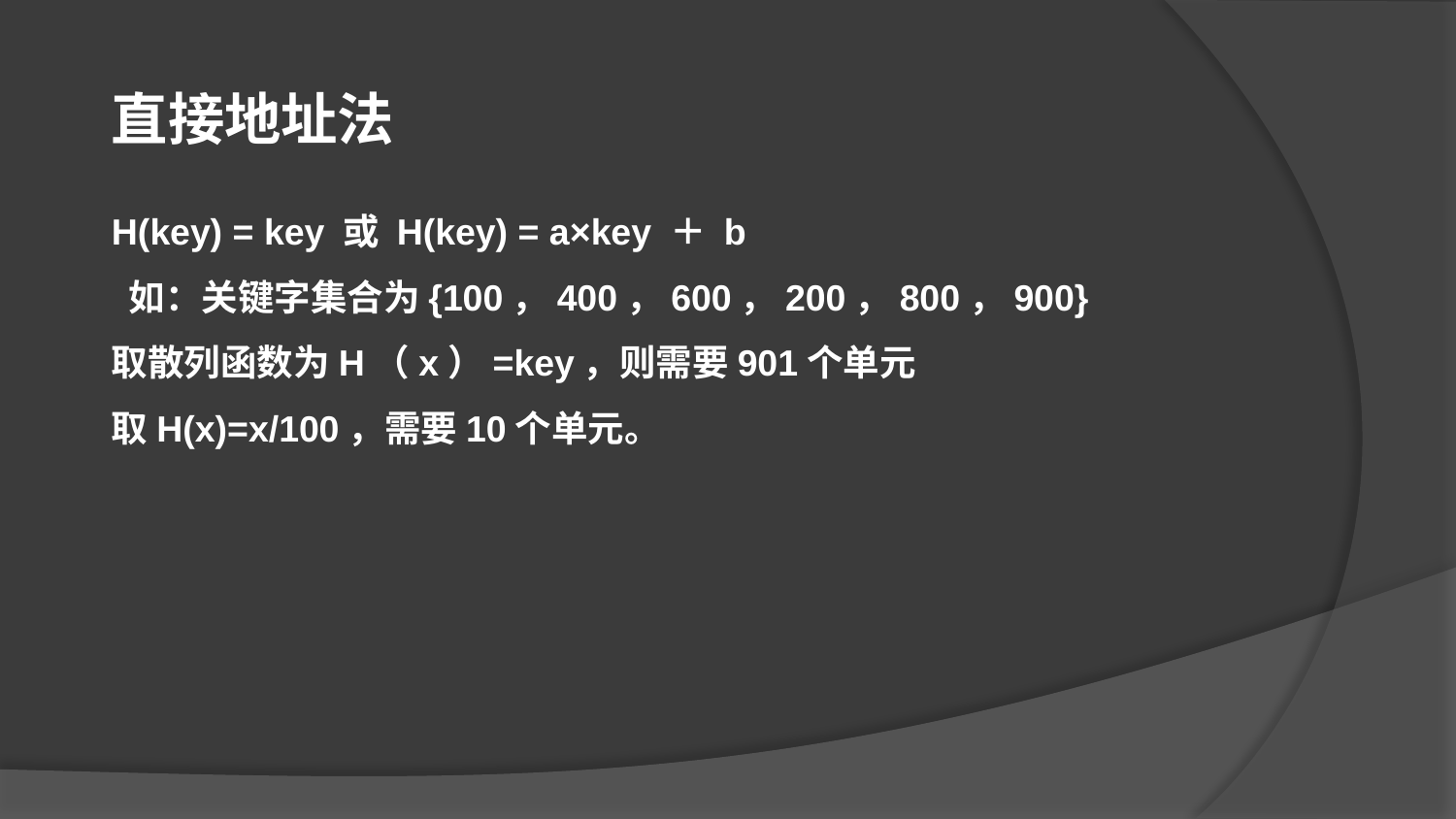

直接地址法
H(key) = key 或 H(key) = a×key ＋ b
 如：关键字集合为{100，400，600，200，800，900}
取散列函数为H（x）=key，则需要901个单元
取H(x)=x/100，需要10个单元。